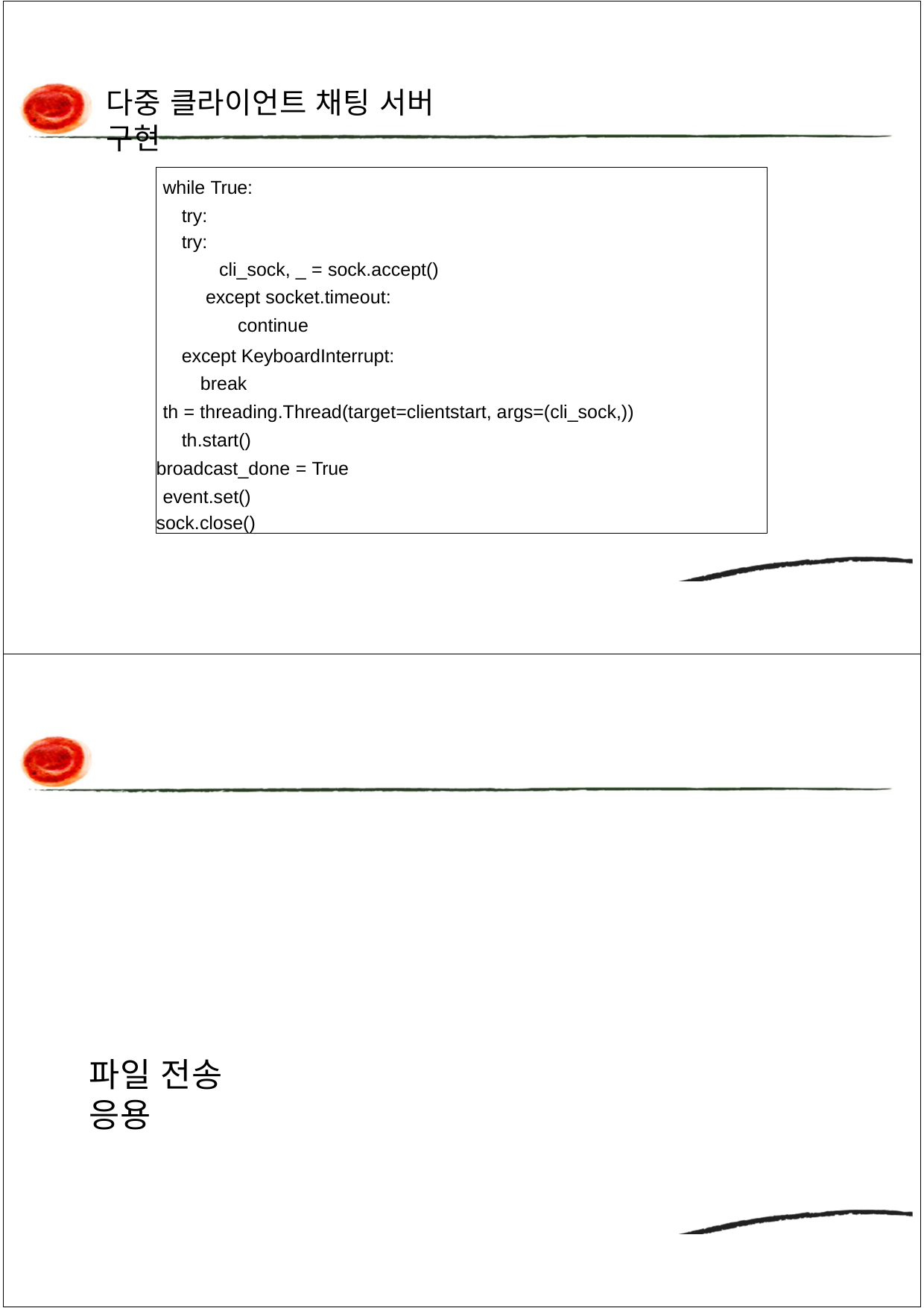

다중 클라이언트 채팅 서버 구현
while True:  try:
try:
cli_sock, _ = sock.accept()  except socket.timeout:
continue
except KeyboardInterrupt:  break
th = threading.Thread(target=clientstart, args=(cli_sock,))  th.start()
broadcast_done = True  event.set()
sock.close()

파일 전송 응용